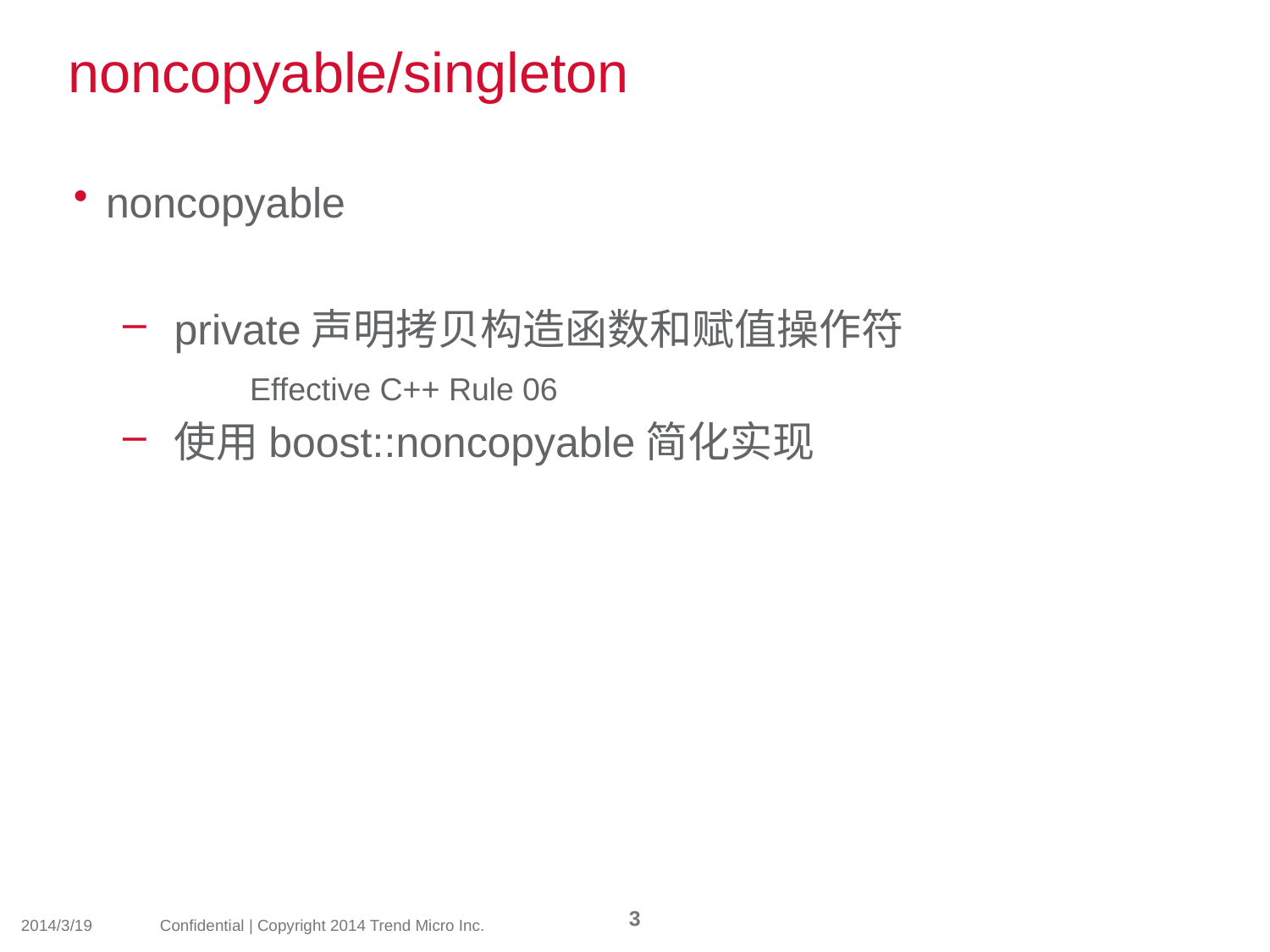

# noncopyable/singleton
noncopyable

private声明拷贝构造函数和赋值操作符
	Effective C++ Rule 06
使用boost::noncopyable简化实现

3
2014/3/19
Confidential | Copyright 2014 Trend Micro Inc.